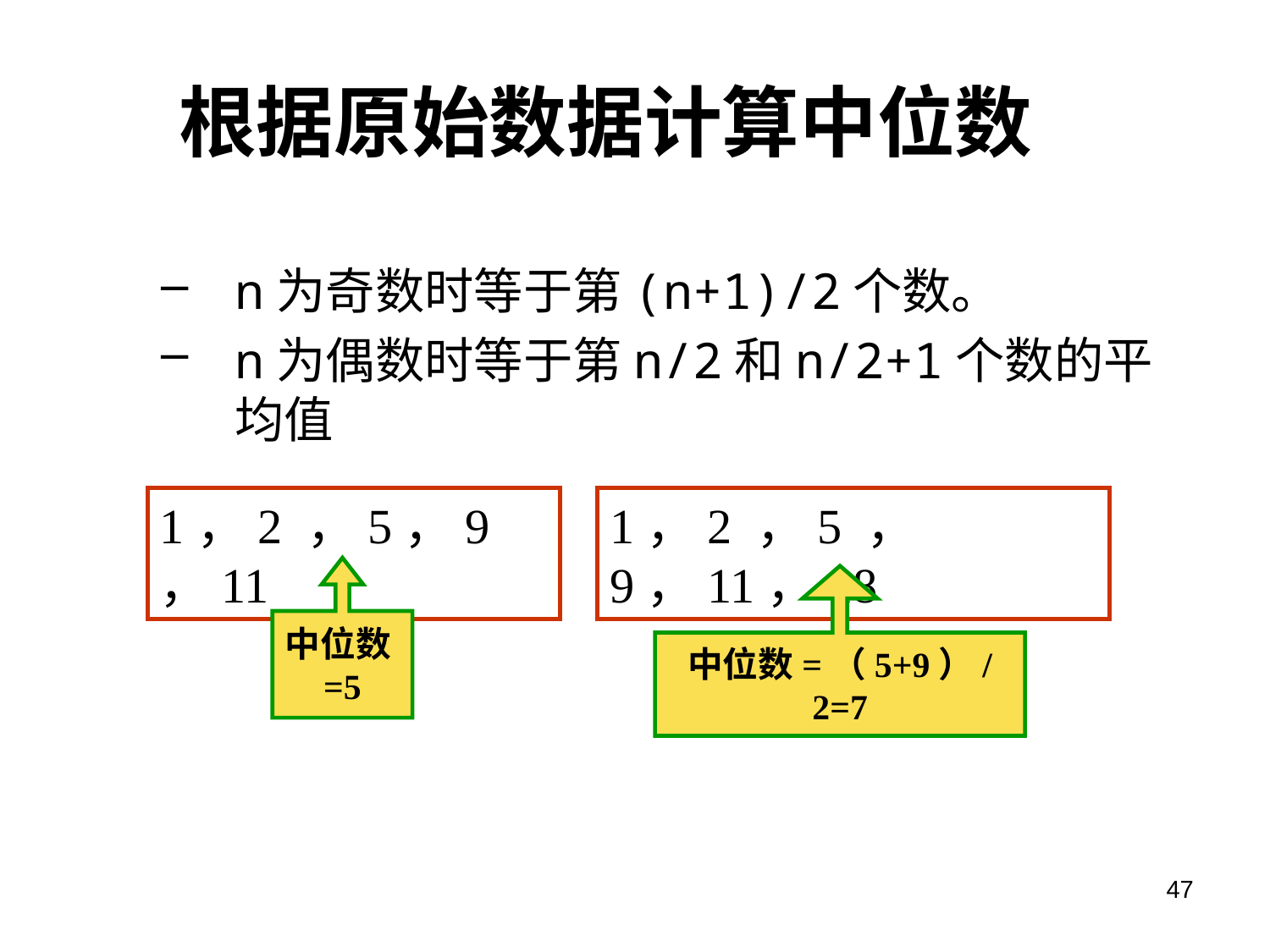

# 根据原始数据计算中位数

n为奇数时等于第(n+1)/2个数。
n为偶数时等于第n/2和n/2+1个数的平均值

1，2 ，5，9 ，11
1，2 ，5 ， 9，11，18
中位数=5
中位数=（5+9）/2=7
47